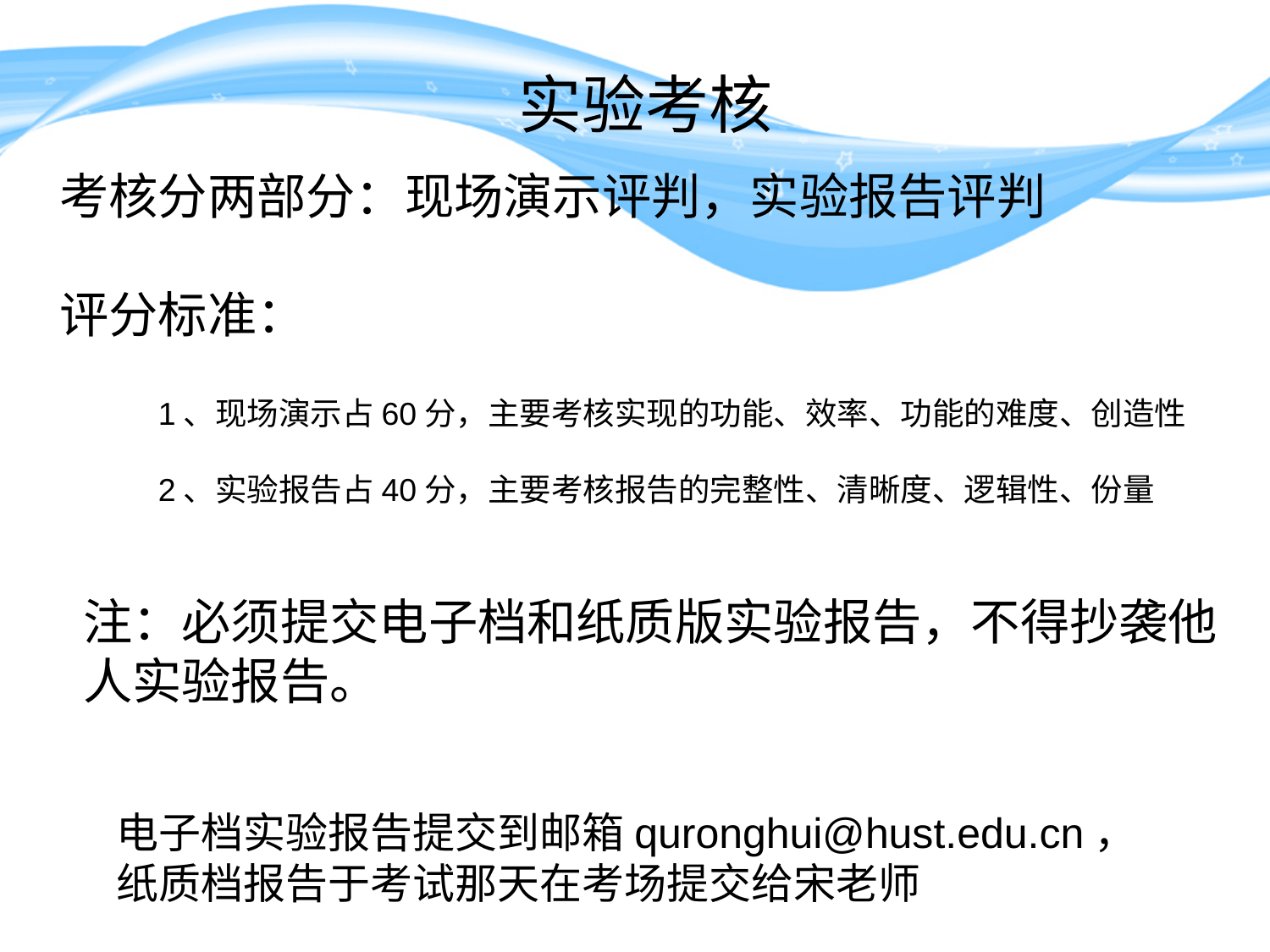

实验考核
考核分两部分：现场演示评判，实验报告评判

评分标准：
1、现场演示占60分，主要考核实现的功能、效率、功能的难度、创造性

2、实验报告占40分，主要考核报告的完整性、清晰度、逻辑性、份量
注：必须提交电子档和纸质版实验报告，不得抄袭他人实验报告。
电子档实验报告提交到邮箱quronghui@hust.edu.cn，
纸质档报告于考试那天在考场提交给宋老师